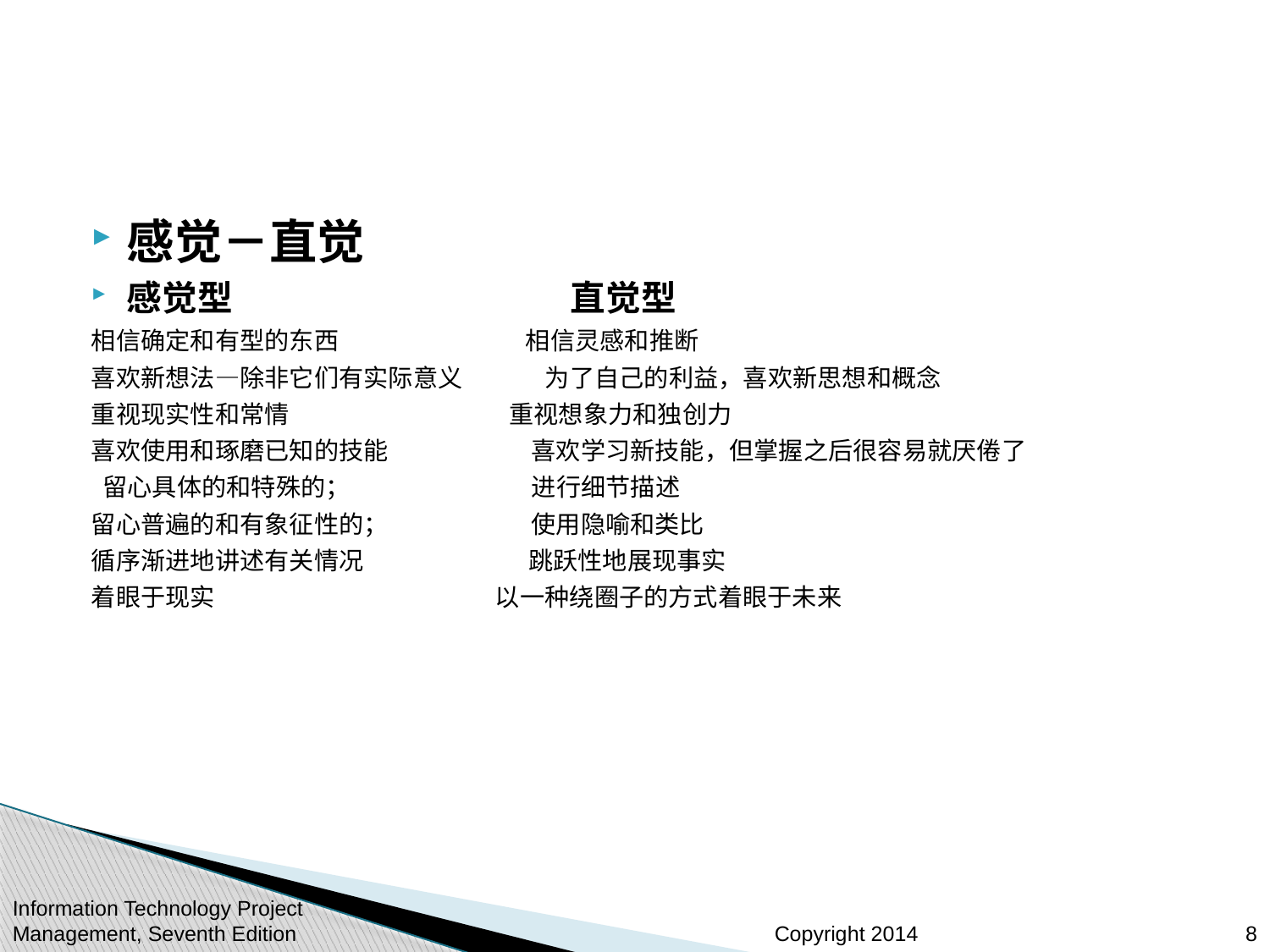

#
感觉－直觉
感觉型                                          直觉型
相信确定和有型的东西                                  相信灵感和推断
喜欢新想法—除非它们有实际意义               为了自己的利益，喜欢新思想和概念
重视现实性和常情                                        重视想象力和独创力
喜欢使用和琢磨已知的技能                          喜欢学习新技能，但掌握之后很容易就厌倦了
 留心具体的和特殊的；                                 进行细节描述
留心普遍的和有象征性的；                          使用隐喻和类比
循序渐进地讲述有关情况                              跳跃性地展现事实
着眼于现实                                                   以一种绕圈子的方式着眼于未来
8